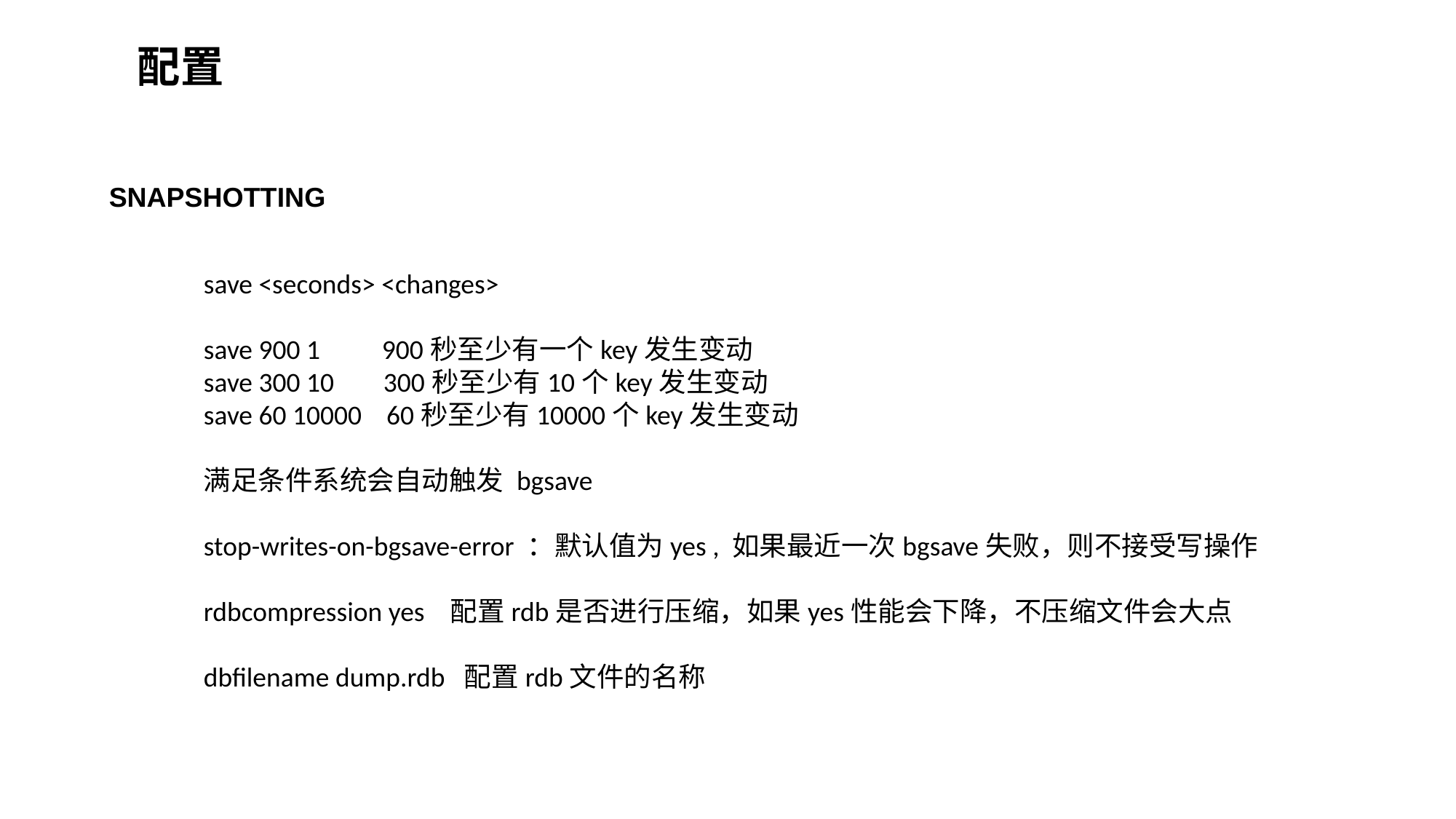

配置
SNAPSHOTTING
save <seconds> <changes>

save 900 1          900秒至少有一个key发生变动
save 300 10        300秒至少有10个key发生变动
save 60 10000    60秒至少有10000个key发生变动

满足条件系统会自动触发 bgsave

stop-writes-on-bgsave-error ：默认值为yes , 如果最近一次bgsave失败，则不接受写操作

rdbcompression yes   配置rdb是否进行压缩，如果yes性能会下降，不压缩文件会大点

dbfilename dump.rdb  配置rdb文件的名称
6